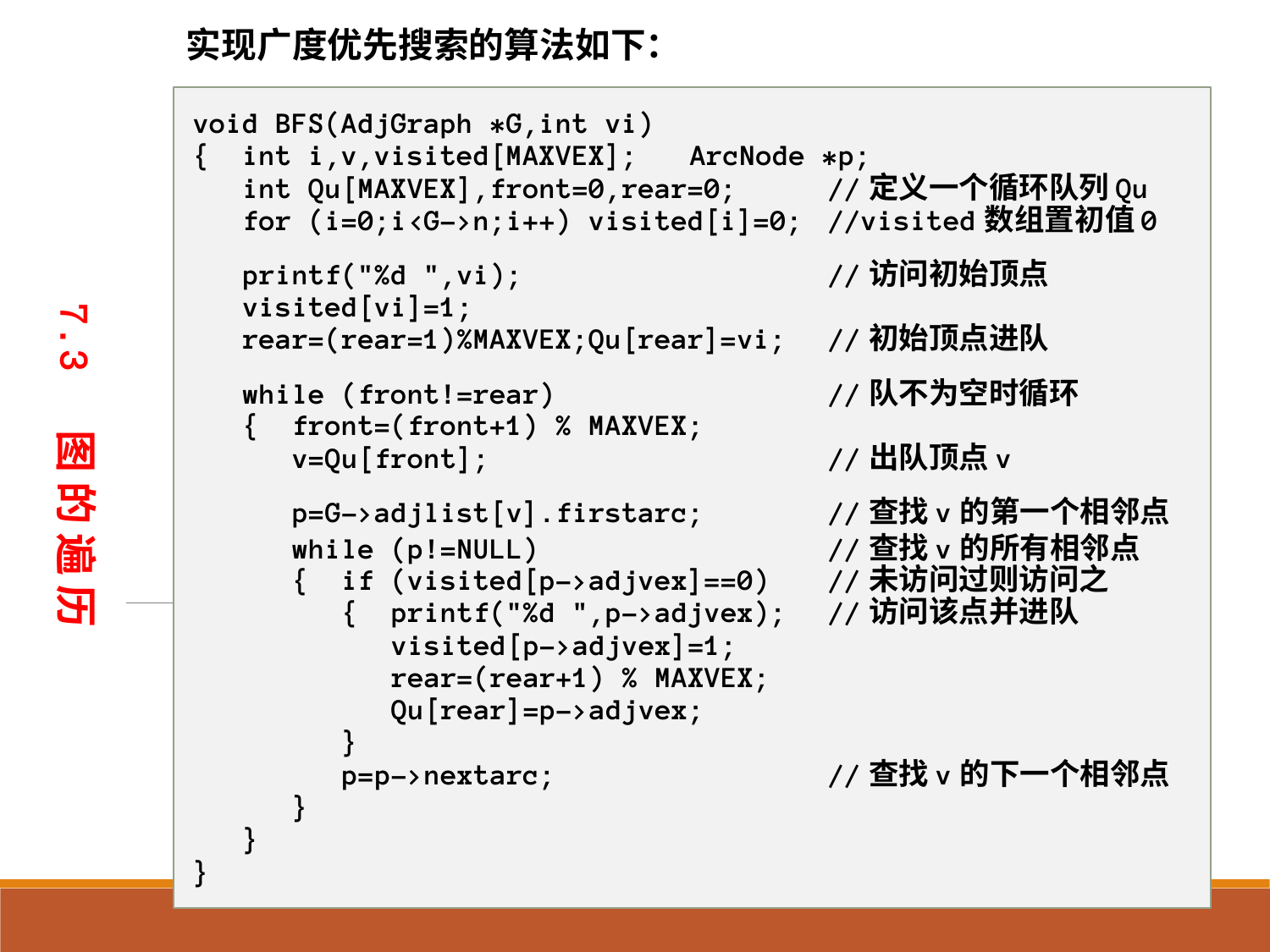

实现广度优先搜索的算法如下：
void BFS(AdjGraph *G,int vi)
{  int i,v,visited[MAXVEX];　 ArcNode *p;
   int Qu[MAXVEX],front=0,rear=0;	//定义一个循环队列Qu
   for (i=0;i<G->n;i++) visited[i]=0;	//visited数组置初值0
   printf("%d ",vi);			//访问初始顶点
   visited[vi]=1;
   rear=(rear=1)%MAXVEX;Qu[rear]=vi;	//初始顶点进队
   while (front!=rear)			//队不为空时循环
   {  front=(front+1) % MAXVEX;
      v=Qu[front];			//出队顶点v
      p=G->adjlist[v].firstarc;	//查找v的第一个相邻点
      while (p!=NULL)			//查找v的所有相邻点
      {  if (visited[p->adjvex]==0)	//未访问过则访问之
         {  printf("%d ",p->adjvex);	//访问该点并进队
            visited[p->adjvex]=1;
            rear=(rear+1) % MAXVEX;
            Qu[rear]=p->adjvex;
         }
         p=p->nextarc;			//查找v的下一个相邻点
      }
   }
}
7.3  图 的 遍 历